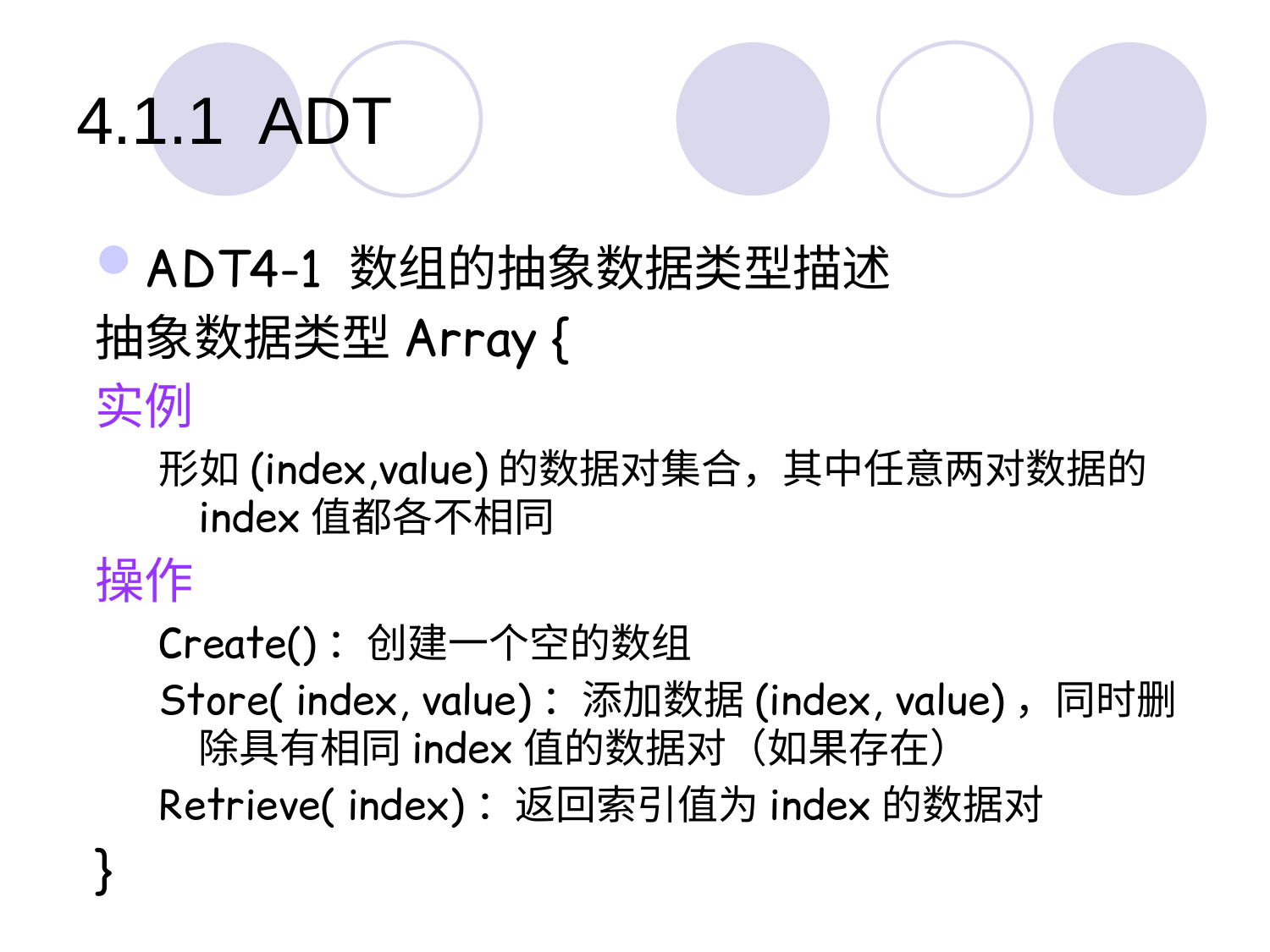

# 4.1.1  ADT
ADT4-1 数组的抽象数据类型描述
抽象数据类型Array {
实例
形如(index,value)的数据对集合，其中任意两对数据的index值都各不相同
操作
Create()：创建一个空的数组
Store( index, value)：添加数据(index, value)，同时删除具有相同index值的数据对（如果存在）
Retrieve( index)：返回索引值为index的数据对
}

4